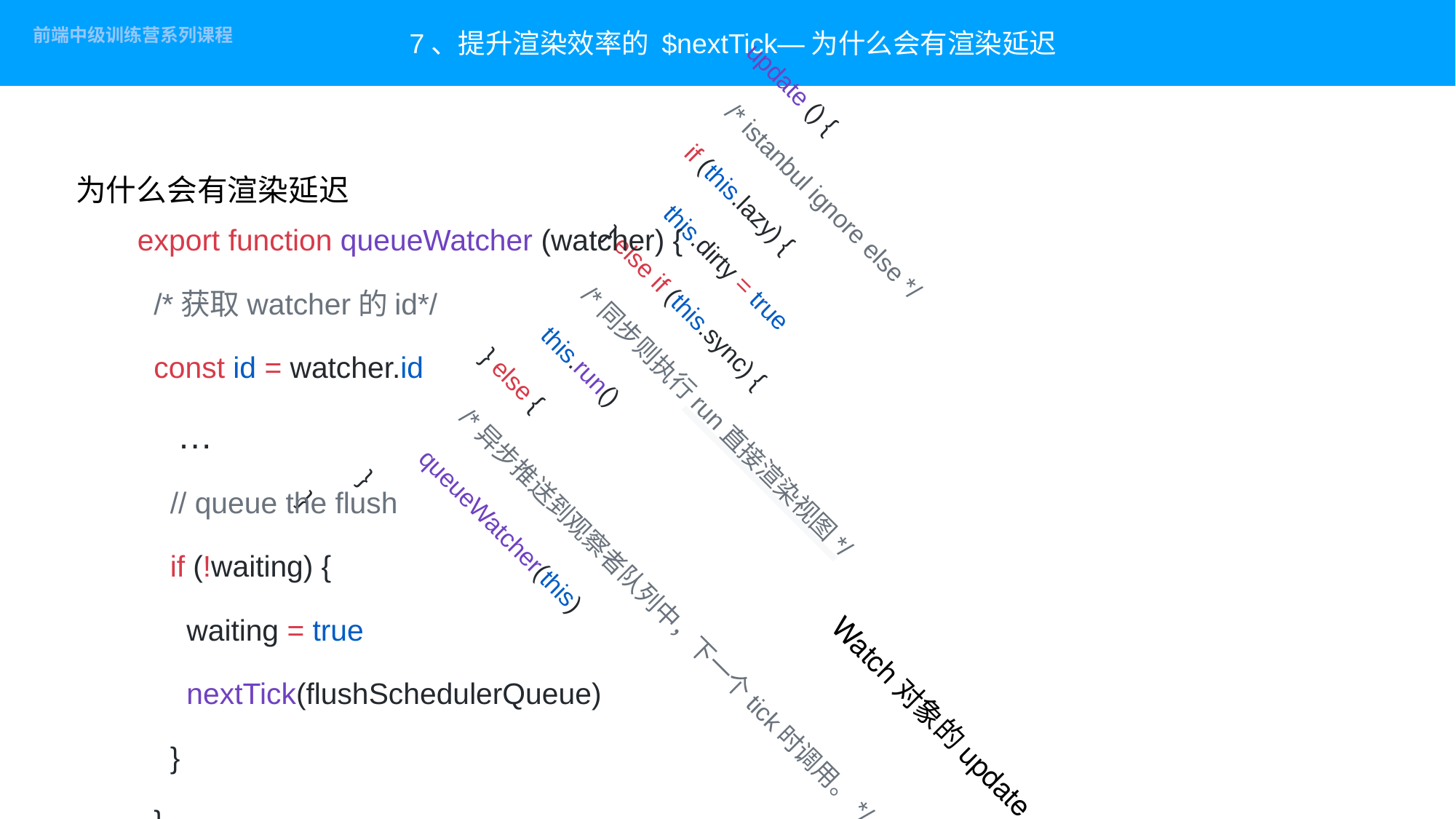

# 7、提升渲染效率的 $nextTick—为什么会有渲染延迟
为什么会有渲染延迟
export function queueWatcher (watcher) {
  /*获取watcher的id*/
  const id = watcher.id
    …
    // queue the flush
    if (!waiting) {
      waiting = true
      nextTick(flushSchedulerQueue)
    }
  }
}
update () {
    /* istanbul ignore else */
    if (this.lazy) {
        this.dirty = true
    } else if (this.sync) {
        /*同步则执行run直接渲染视图*/
        this.run()
    } else {
        /*异步推送到观察者队列中，下一个tick时调用。*/
        queueWatcher(this)
    }
}
Watch对象的update